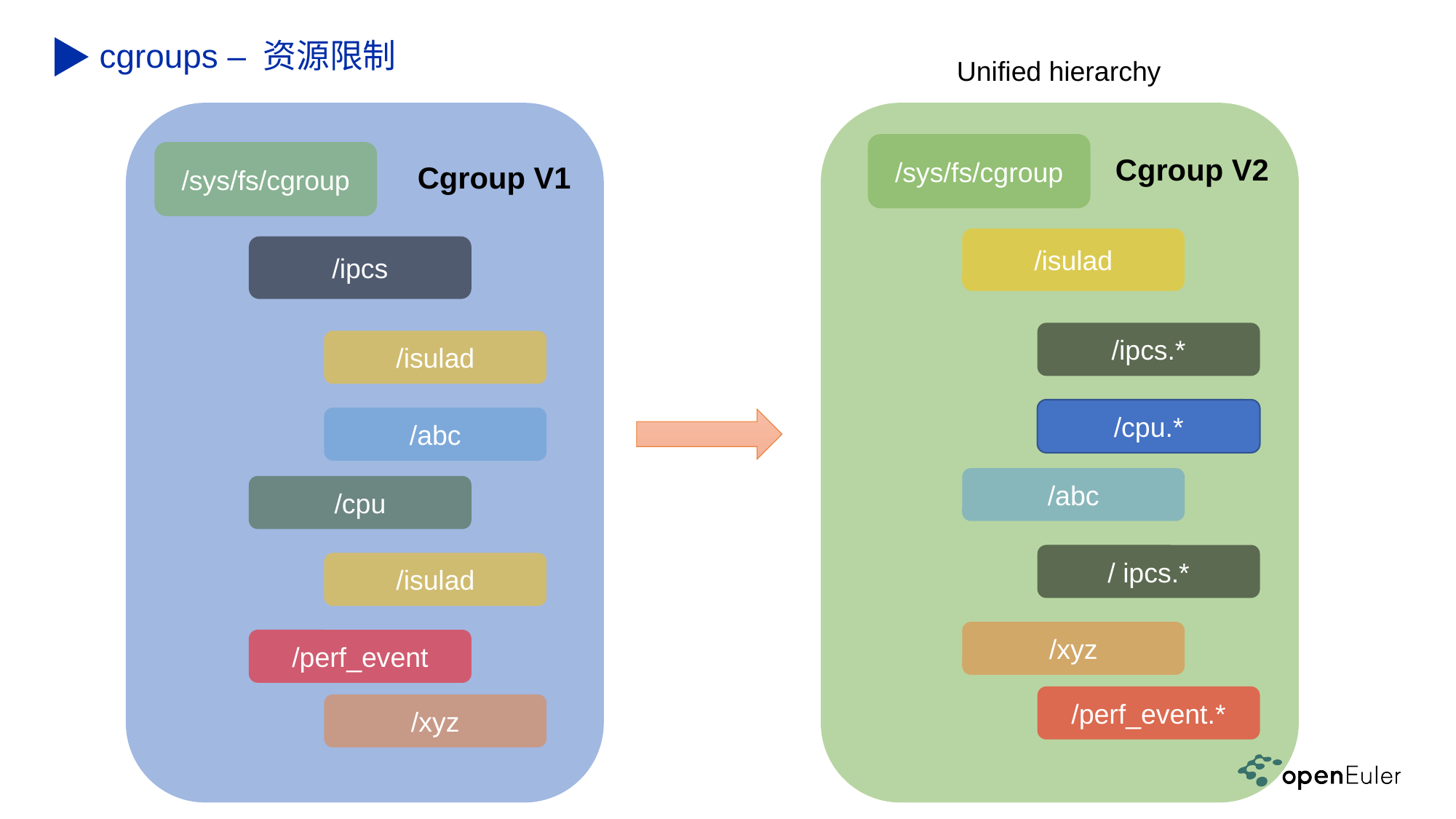

cgroups – 资源限制

Unified hierarchy

/sys/fs/cgroup
/sys/fs/cgroup
Cgroup V2
Cgroup V1
/isulad
/ipcs
/ipcs.*
/isulad
/cpu.*
/abc

/abc
/cpu
/ ipcs.*
/isulad
/xyz
/perf_event
/perf_event.*
/xyz